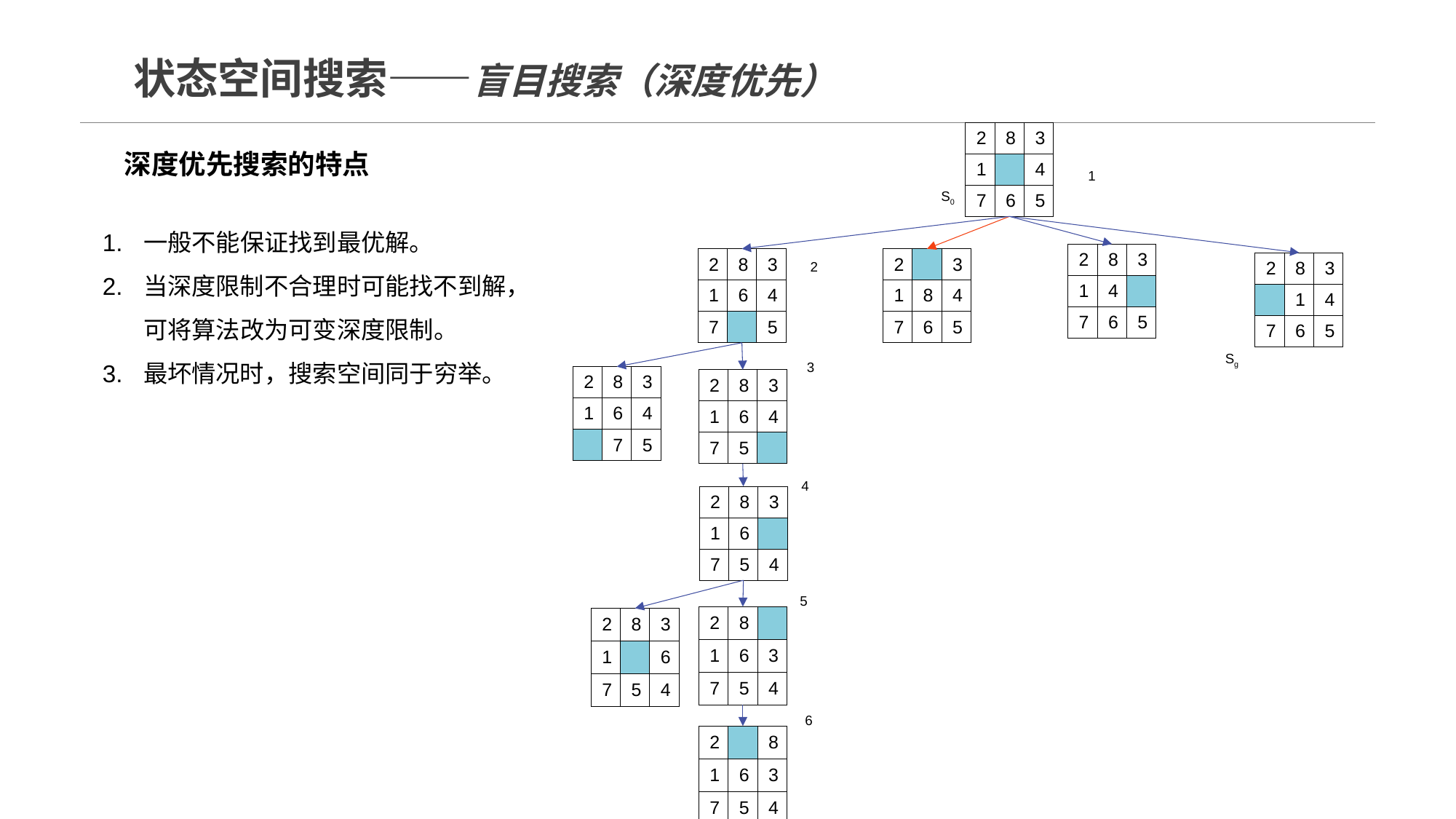

# 状态空间搜索——盲目搜索（深度优先）
深度优先搜索的特点
| 2 | 8 | 3 |
| --- | --- | --- |
| 1 |  | 4 |
| 7 | 6 | 5 |
1
S0
一般不能保证找到最优解。
当深度限制不合理时可能找不到解，可将算法改为可变深度限制。
最坏情况时，搜索空间同于穷举。
| 2 | 8 | 3 |
| --- | --- | --- |
| 1 | 4 |  |
| 7 | 6 | 5 |
| 2 | 8 | 3 |
| --- | --- | --- |
| 1 | 6 | 4 |
| 7 |  | 5 |
| 2 |  | 3 |
| --- | --- | --- |
| 1 | 8 | 4 |
| 7 | 6 | 5 |
| 2 | 8 | 3 |
| --- | --- | --- |
|  | 1 | 4 |
| 7 | 6 | 5 |
2
Sg
3
| 2 | 8 | 3 |
| --- | --- | --- |
| 1 | 6 | 4 |
|  | 7 | 5 |
| 2 | 8 | 3 |
| --- | --- | --- |
| 1 | 6 | 4 |
| 7 | 5 |  |
4
| 2 | 8 | 3 |
| --- | --- | --- |
| 1 | 6 |  |
| 7 | 5 | 4 |
5
| 2 | 8 |  |
| --- | --- | --- |
| 1 | 6 | 3 |
| 7 | 5 | 4 |
| 2 | 8 | 3 |
| --- | --- | --- |
| 1 |  | 6 |
| 7 | 5 | 4 |
6
| 2 |  | 8 |
| --- | --- | --- |
| 1 | 6 | 3 |
| 7 | 5 | 4 |